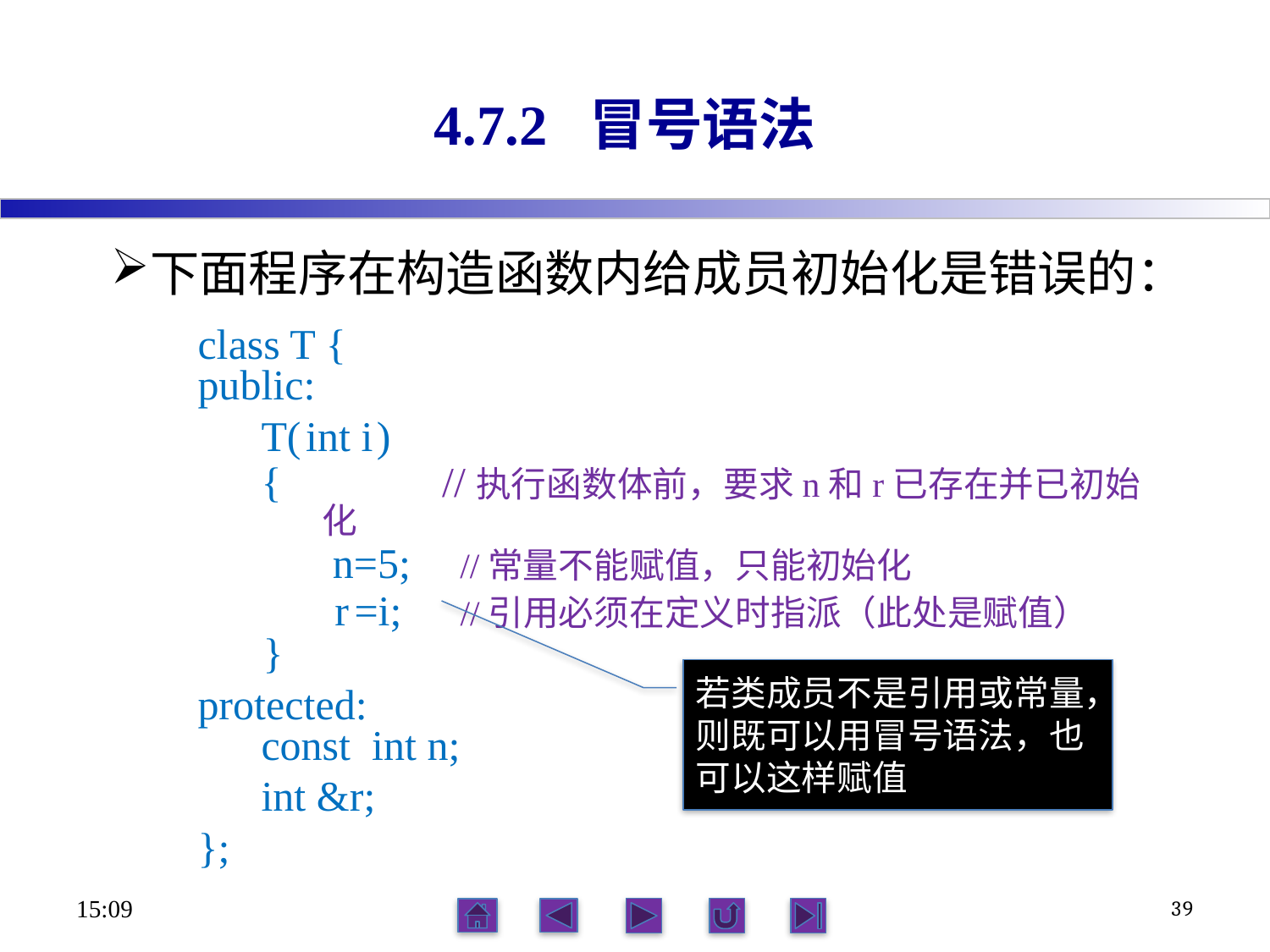

# 4.7.2  冒号语法
下面程序在构造函数内给成员初始化是错误的：
class T {
public:
      T( int i )
      {               //执行函数体前，要求n和r已存在并已初始化
           n=5;    //常量不能赋值，只能初始化
            r =i;      //引用必须在定义时指派（此处是赋值）
      }
protected:
      const  int n;
      int &r;
};

若类成员不是引用或常量，则既可以用冒号语法，也可以这样赋值
15:09
39